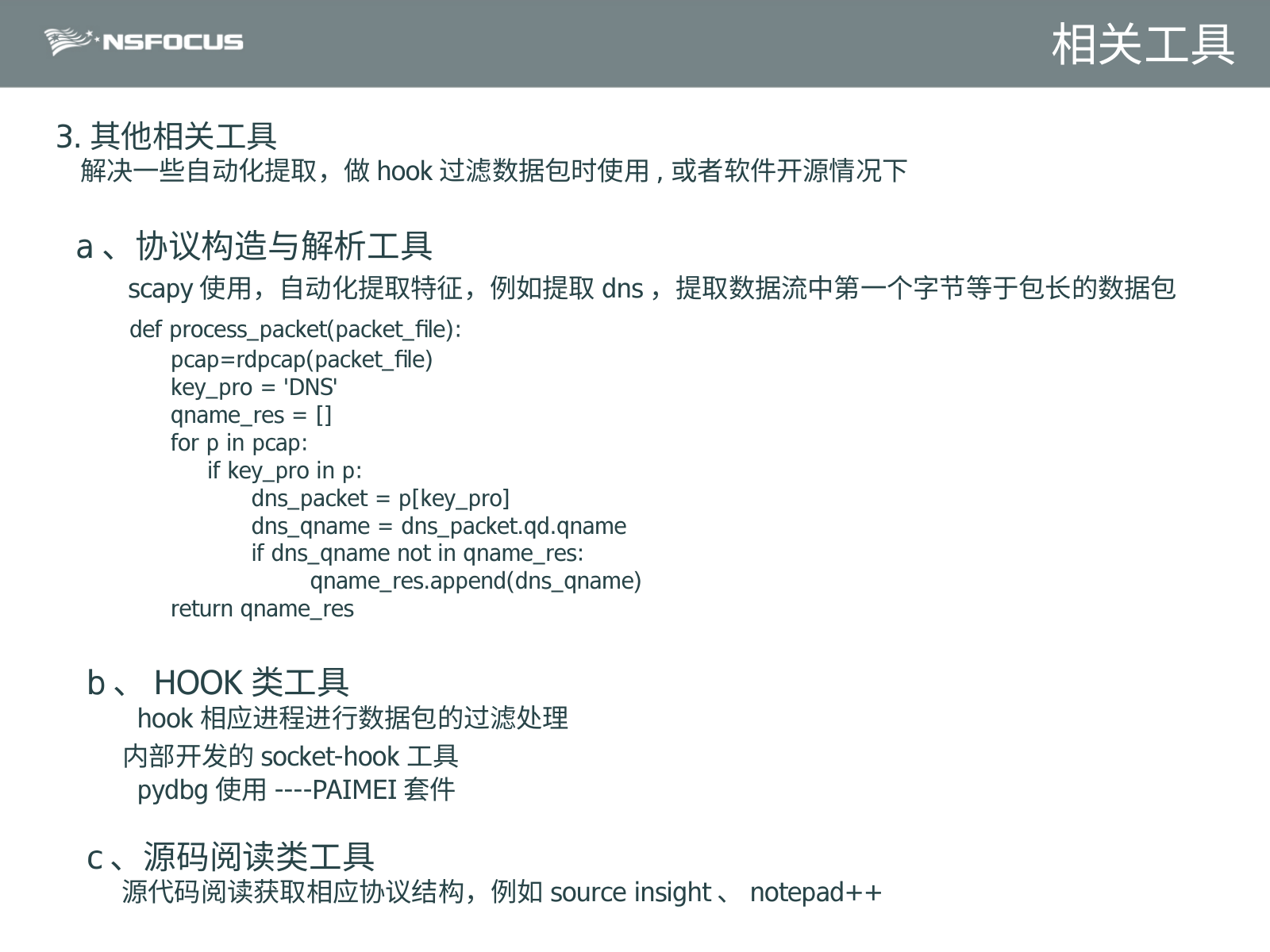

# 相关工具
3.其他相关工具
   解决一些自动化提取，做hook过滤数据包时使用,或者软件开源情况下

  a、协议构造与解析工具
       scapy使用，自动化提取特征，例如提取dns，提取数据流中第一个字节等于包长的数据包
 def process_packet(packet_file):
       pcap=rdpcap(packet_file)
       key_pro = 'DNS'
       qname_res = []
       for p in pcap:
            if key_pro in p:
                  dns_packet = p[key_pro]
                  dns_qname = dns_packet.qd.qname
                  if dns_qname not in qname_res:
                          qname_res.append(dns_qname)
       return qname_res

   b、HOOK类工具
          hook相应进程进行数据包的过滤处理
        内部开发的socket-hook工具
          pydbg使用----PAIMEI套件

   c、源码阅读类工具
          源代码阅读获取相应协议结构，例如source insight、notepad++